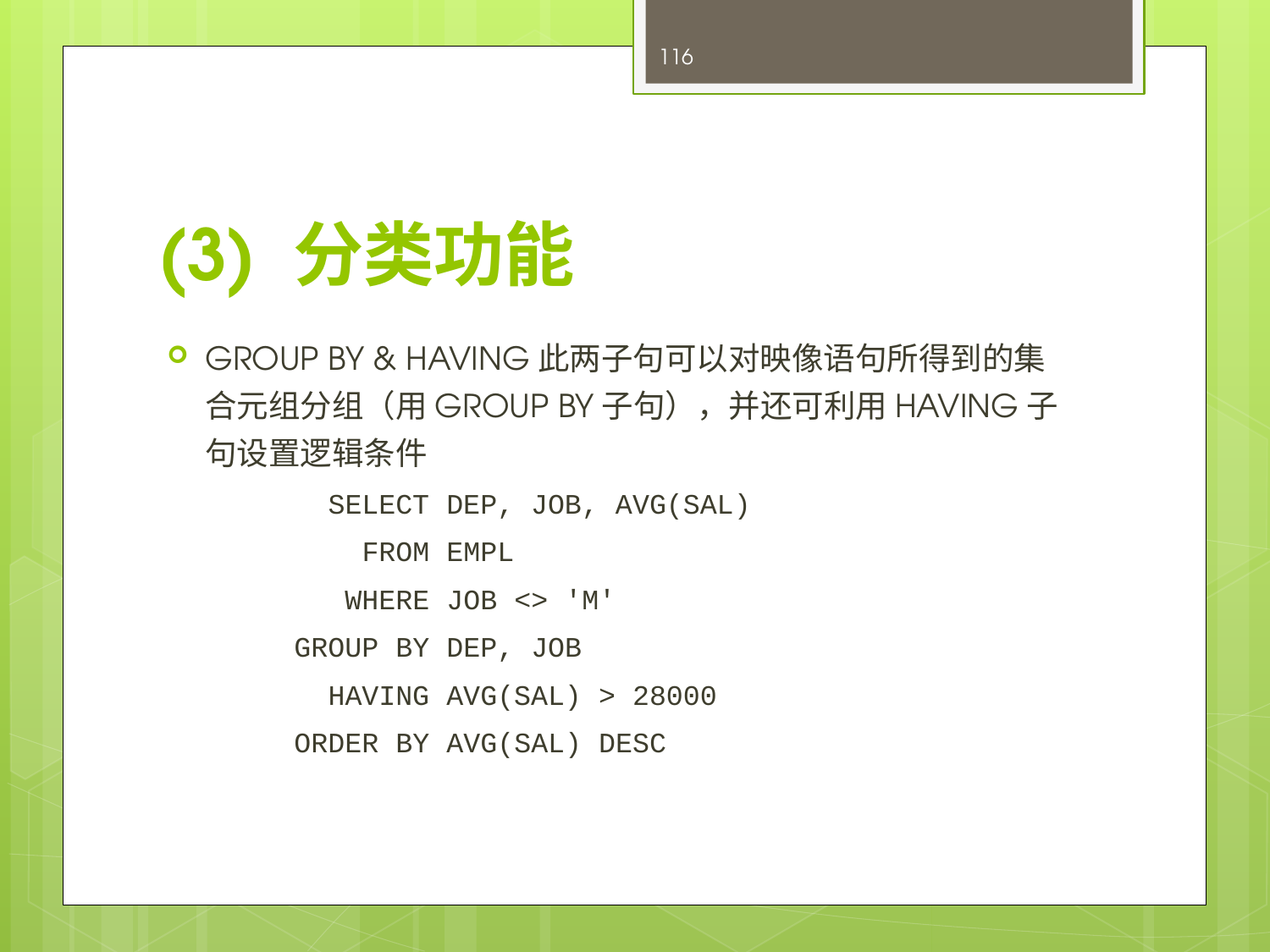

116
# (3) 分类功能
GROUP BY & HAVING此两子句可以对映像语句所得到的集合元组分组（用GROUP BY子句），并还可利用HAVING子句设置逻辑条件
	  SELECT DEP, JOB, AVG(SAL)
	    FROM EMPL
	   WHERE JOB <> 'M'
	GROUP BY DEP, JOB
	  HAVING AVG(SAL) > 28000
	ORDER BY AVG(SAL) DESC